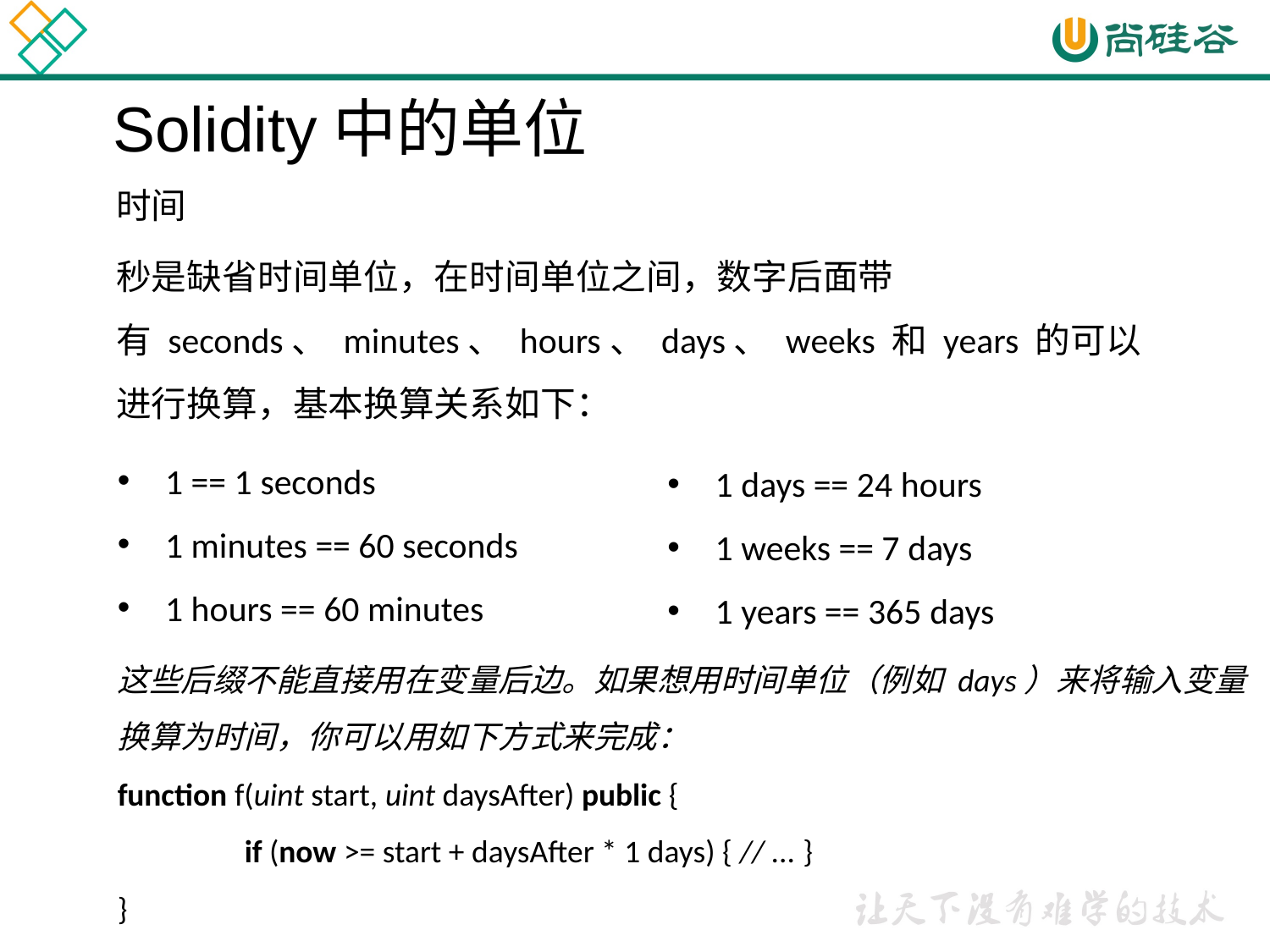

# Solidity中的单位
时间
秒是缺省时间单位，在时间单位之间，数字后面带有 seconds、 minutes、 hours、 days、 weeks 和 years 的可以进行换算，基本换算关系如下：

1 == 1 seconds
1 minutes == 60 seconds
1 hours == 60 minutes
1 days == 24 hours
1 weeks == 7 days
1 years == 365 days
这些后缀不能直接用在变量后边。如果想用时间单位（例如 days）来将输入变量换算为时间，你可以用如下方式来完成：
function f(uint start, uint daysAfter) public {
	if (now >= start + daysAfter * 1 days) { // ... }
}